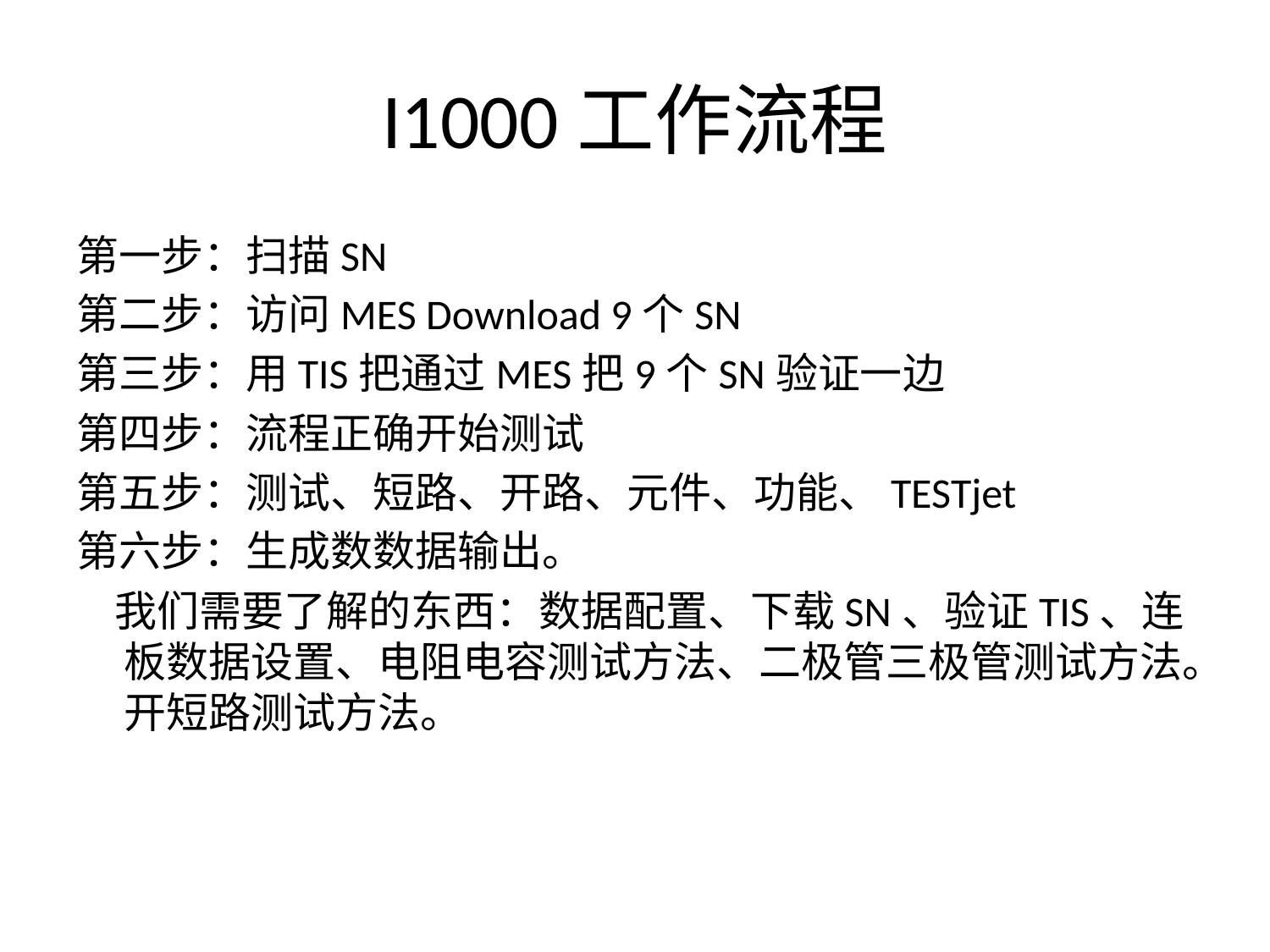

# I1000工作流程
第一步：扫描SN
第二步：访问MES Download 9个SN
第三步：用TIS把通过MES把9个SN验证一边
第四步：流程正确开始测试
第五步：测试、短路、开路、元件、功能、TESTjet
第六步：生成数数据输出。
   我们需要了解的东西：数据配置、下载SN、验证TIS、连板数据设置、电阻电容测试方法、二极管三极管测试方法。开短路测试方法。